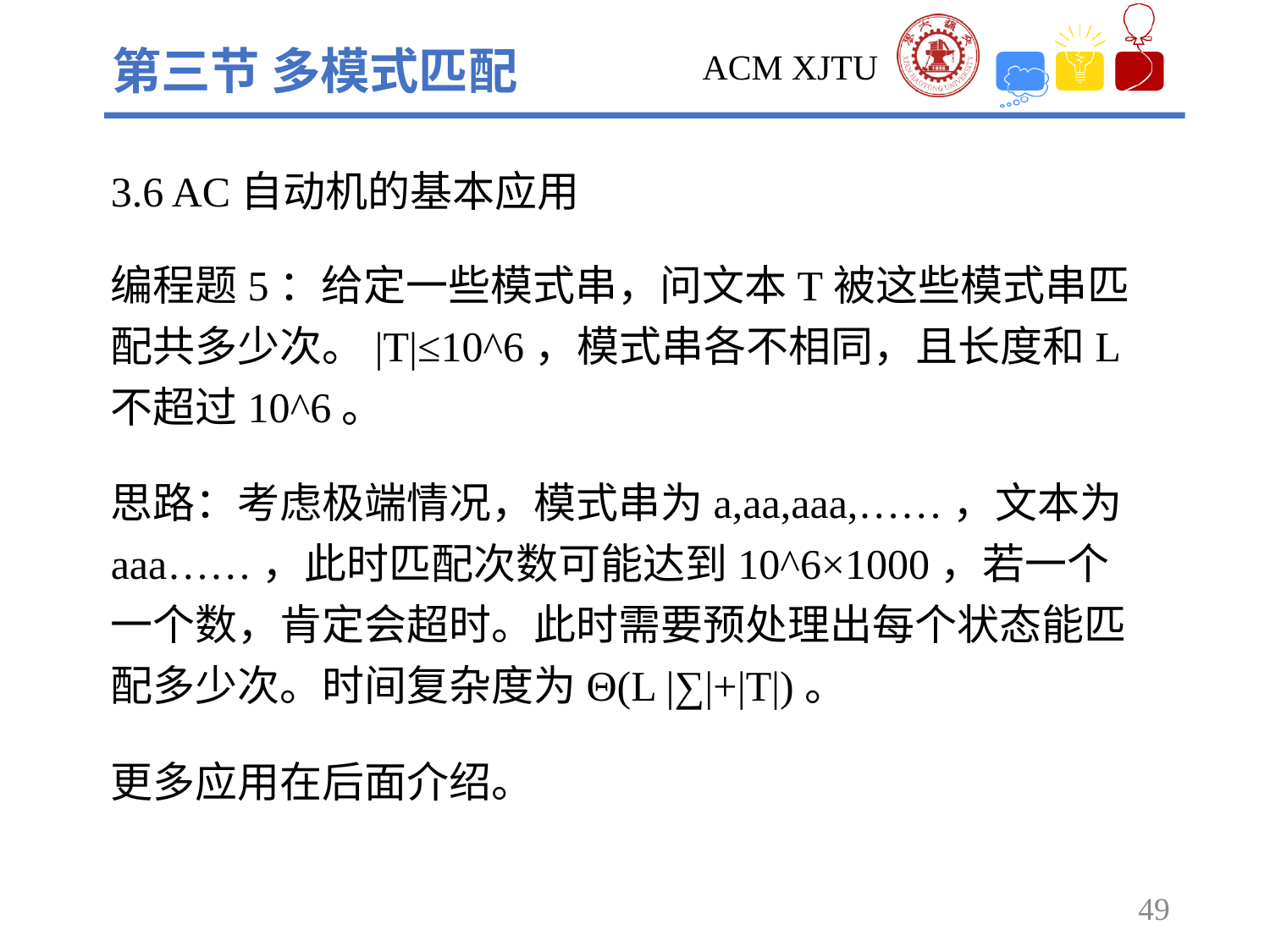

第三节 多模式匹配
3.6 AC自动机的基本应用
编程题5：给定一些模式串，问文本T被这些模式串匹配共多少次。|T|≤10^6，模式串各不相同，且长度和L不超过10^6。
思路：考虑极端情况，模式串为a,aa,aaa,……，文本为aaa……，此时匹配次数可能达到10^6×1000，若一个一个数，肯定会超时。此时需要预处理出每个状态能匹配多少次。时间复杂度为Θ(L |∑|+|T|)。
更多应用在后面介绍。
49